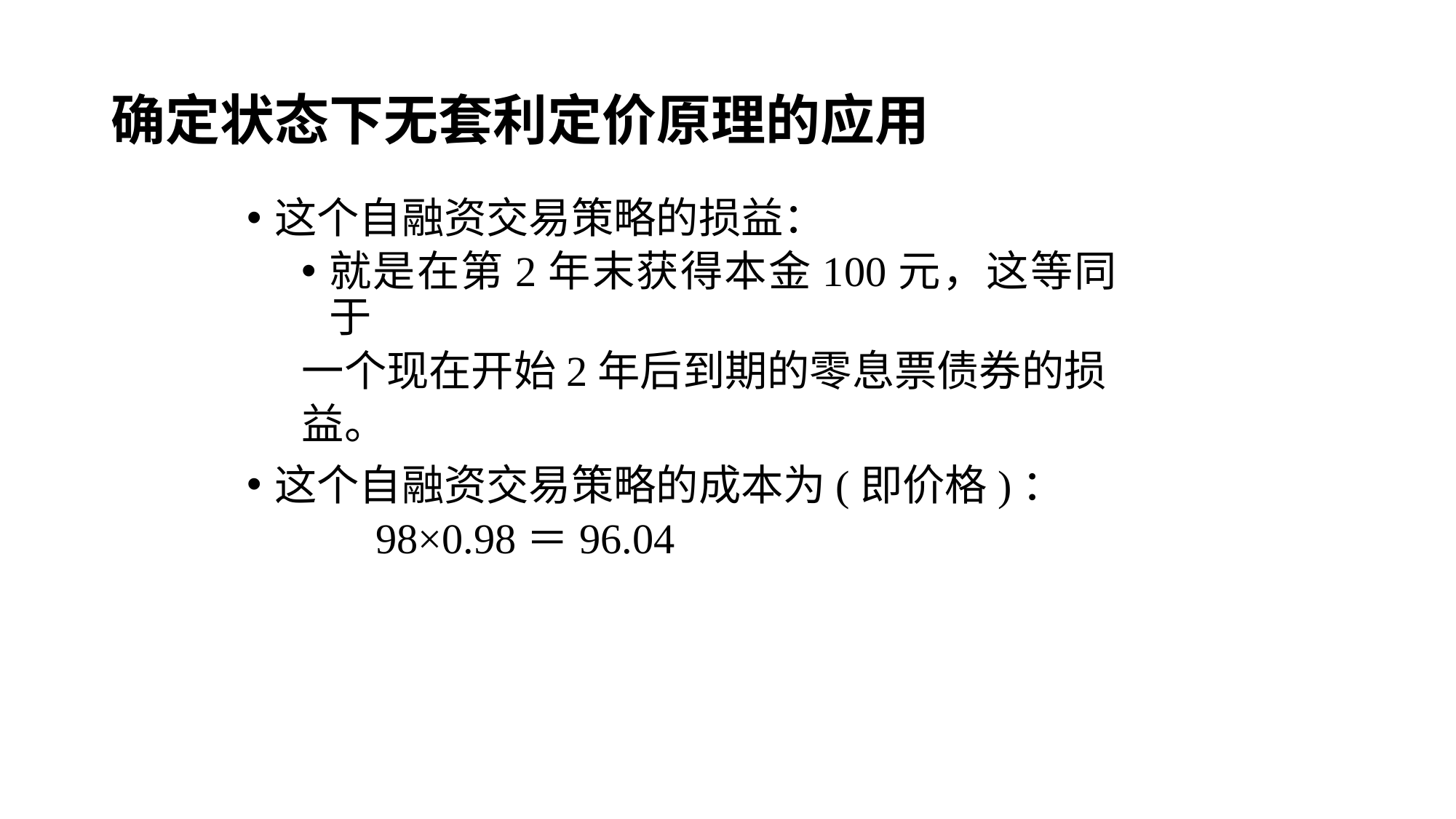

确定状态下无套利定价原理的应用
这个自融资交易策略的损益：
就是在第2年末获得本金100元，这等同于
一个现在开始2年后到期的零息票债券的损
益。
这个自融资交易策略的成本为(即价格)：
       98×0.98＝96.04